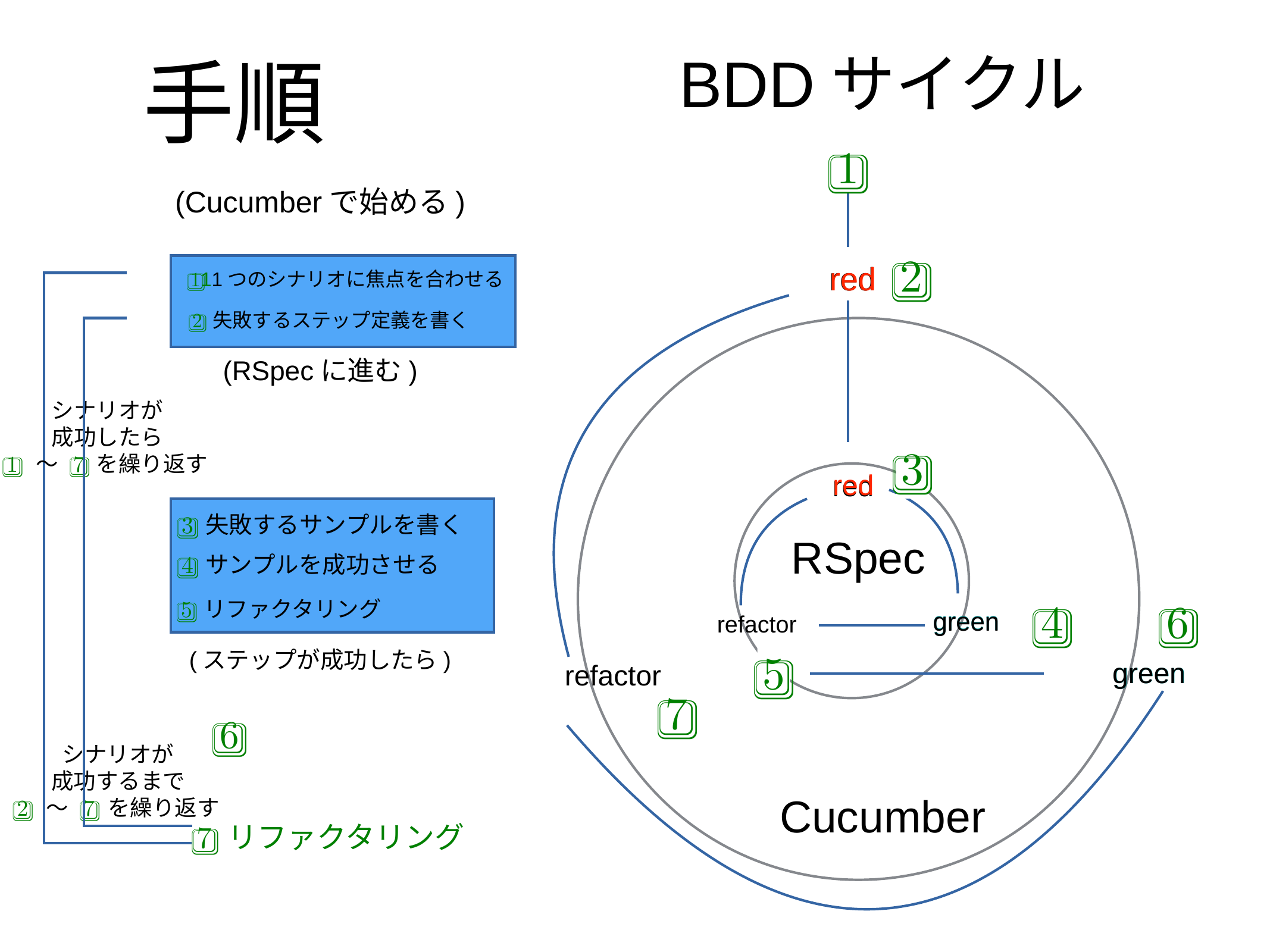

BDDサイクル
手順
1️⃣
(Cucumberで始める)

2️⃣

red
red

1️⃣11つのシナリオに焦点を合わせる

2️⃣ 失敗するステップ定義を書く

(RSpecに進む)
シナリオが
成功したら
1️⃣  〜  7️⃣ を繰り返す

3️⃣

red
red

3️⃣ 失敗するサンプルを書く
RSpec
4️⃣ サンプルを成功させる

4️⃣
6️⃣
5️⃣ リファクタリング
green
green
refactor

5️⃣
(ステップが成功したら)
green
green

refactor

7️⃣

6️⃣

シナリオが
成功するまで
2️⃣  〜  7️⃣ を繰り返す
Cucumber
7️⃣ リファクタリング